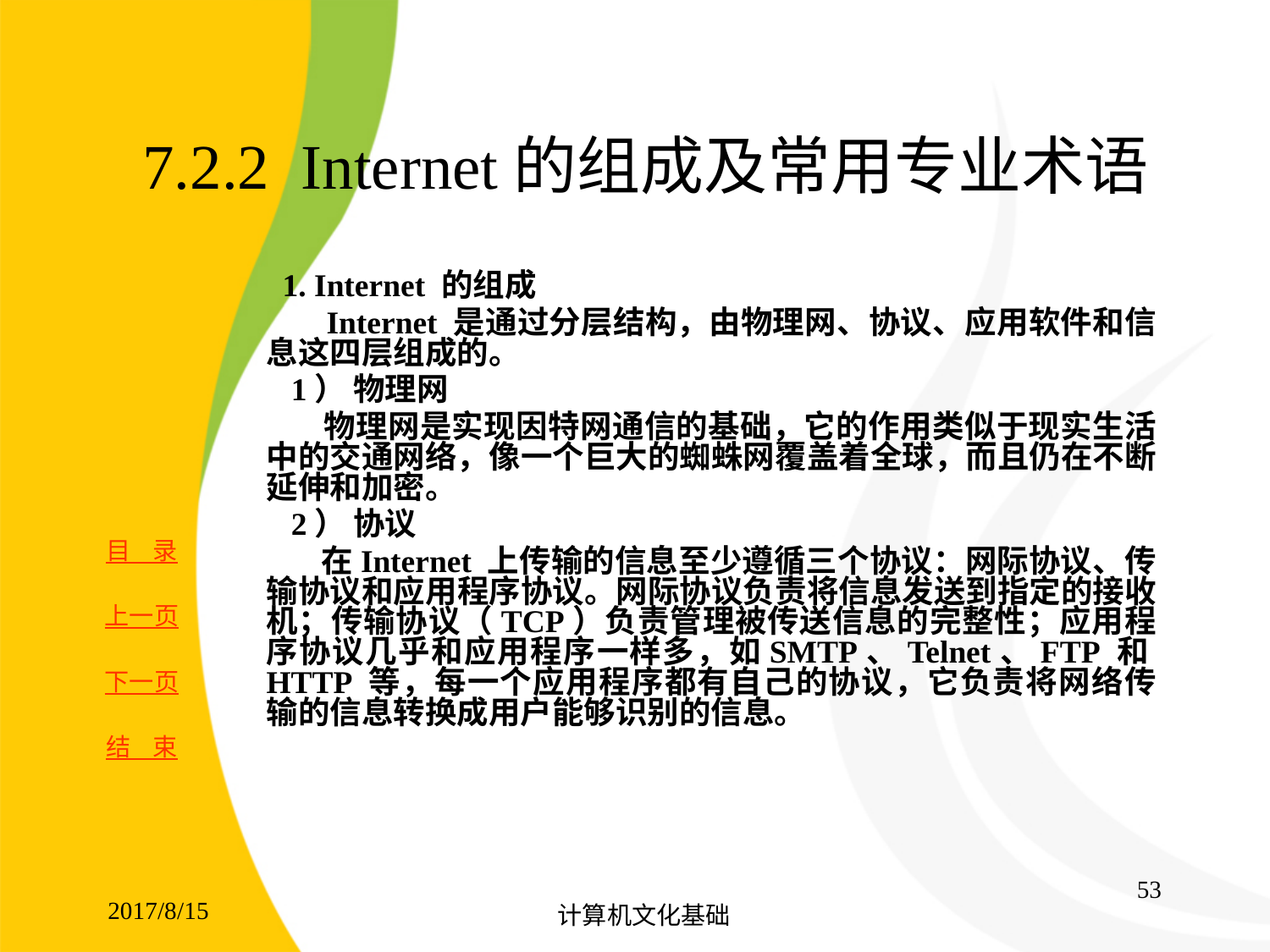

# 7.2.2  Internet的组成及常用专业术语
	  1. Internet 的组成
             Internet 是通过分层结构，由物理网、协议、应用软件和信息这四层组成的。
         1） 物理网
             物理网是实现因特网通信的基础，它的作用类似于现实生活中的交通网络，像一个巨大的蜘蛛网覆盖着全球，而且仍在不断延伸和加密。
         2） 协议
             在Internet 上传输的信息至少遵循三个协议：网际协议、传输协议和应用程序协议。网际协议负责将信息发送到指定的接收机；传输协议（TCP）负责管理被传送信息的完整性；应用程序协议几乎和应用程序一样多，如SMTP、Telnet、FTP 和HTTP 等，每一个应用程序都有自己的协议，它负责将网络传输的信息转换成用户能够识别的信息。
53
2017/8/15